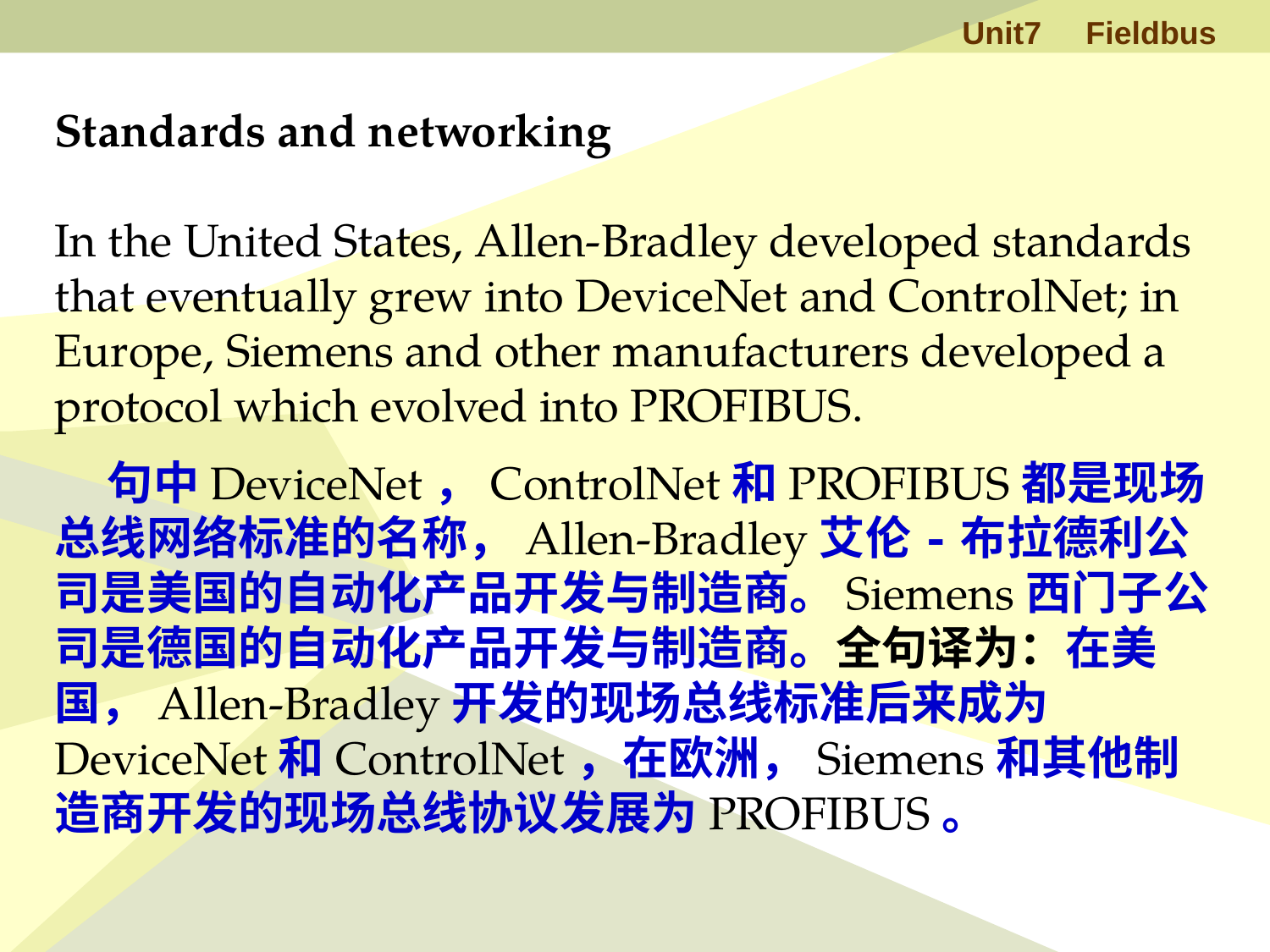

Standards and networking

In the United States, Allen-Bradley developed standards that eventually grew into DeviceNet and ControlNet; in Europe, Siemens and other manufacturers developed a protocol which evolved into PROFIBUS.
    句中DeviceNet，ControlNet和PROFIBUS都是现场总线网络标准的名称，Allen-Bradley艾伦-布拉德利公司是美国的自动化产品开发与制造商。Siemens西门子公司是德国的自动化产品开发与制造商。全句译为：在美国，Allen-Bradley开发的现场总线标准后来成为DeviceNet和ControlNet，在欧洲，Siemens和其他制造商开发的现场总线协议发展为PROFIBUS。